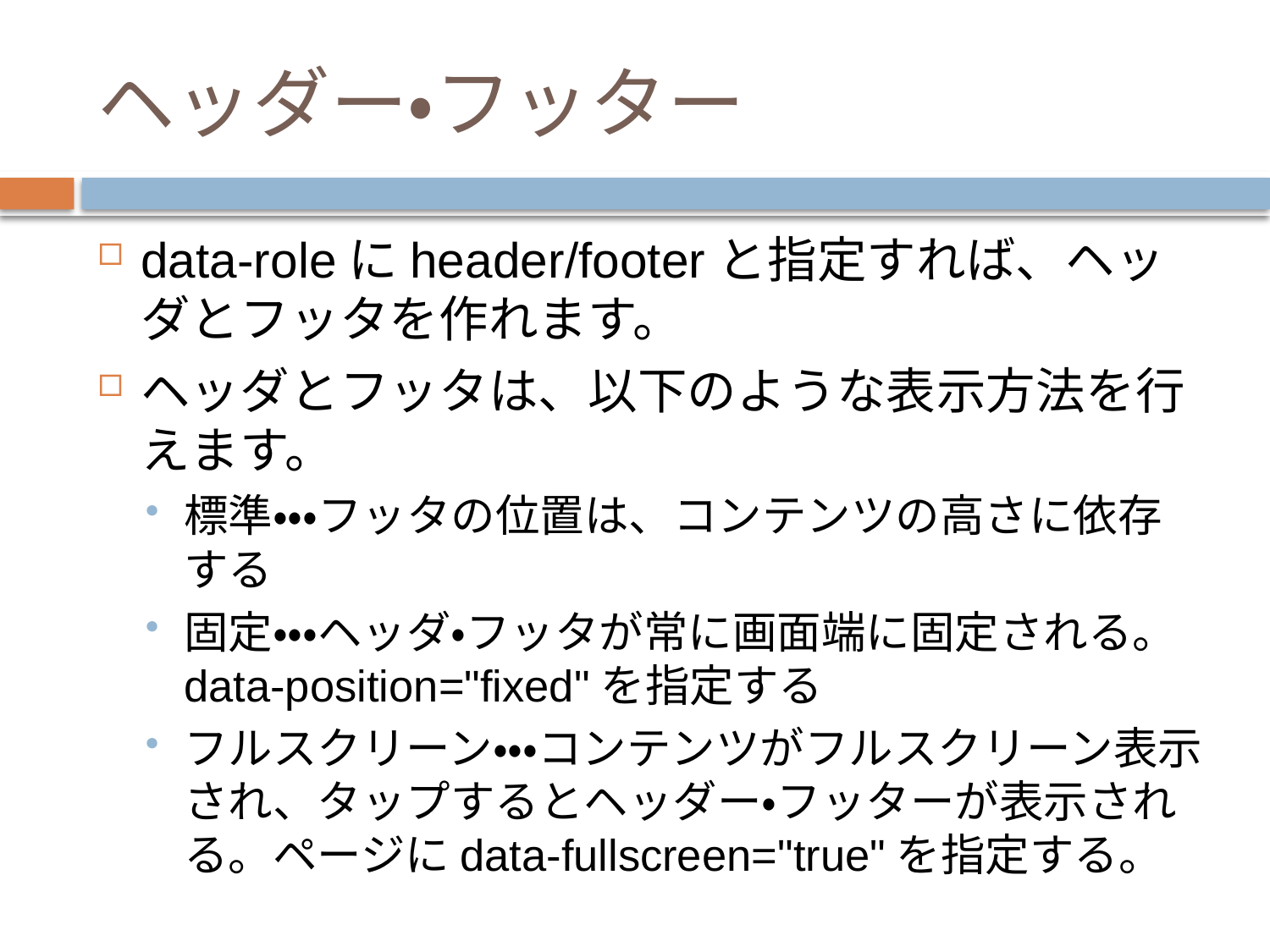

# ヘッダー・フッター
data-roleにheader/footerと指定すれば、ヘッダとフッタを作れます。
ヘッダとフッタは、以下のような表示方法を行えます。
標準・・・フッタの位置は、コンテンツの高さに依存する
固定・・・ヘッダ・フッタが常に画面端に固定される。data-position="fixed"を指定する
フルスクリーン・・・コンテンツがフルスクリーン表示され、タップするとヘッダー・フッターが表示される。ページにdata-fullscreen="true"を指定する。